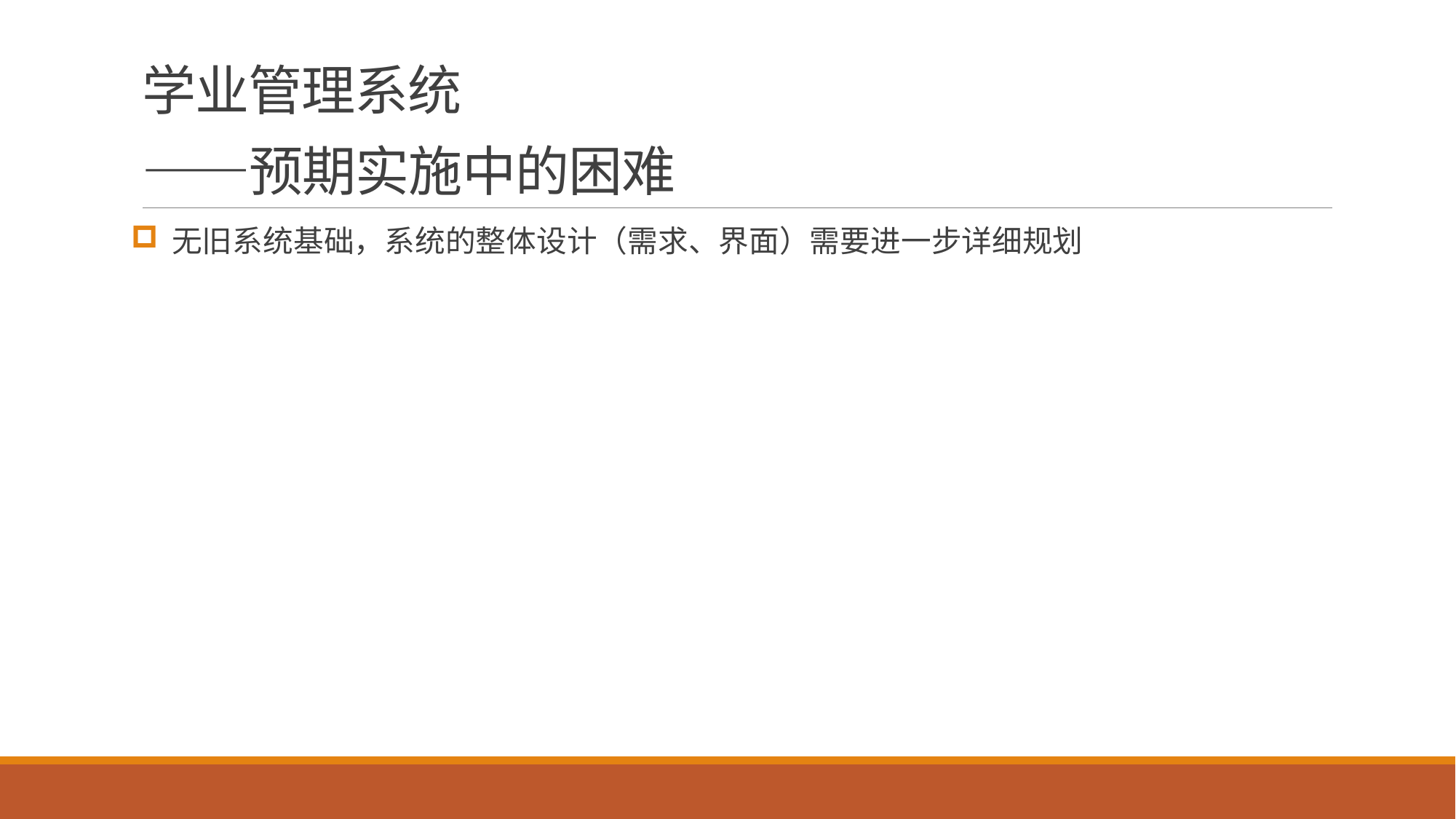

# 学业管理系统 ——预期实施中的困难
无旧系统基础，系统的整体设计（需求、界面）需要进一步详细规划